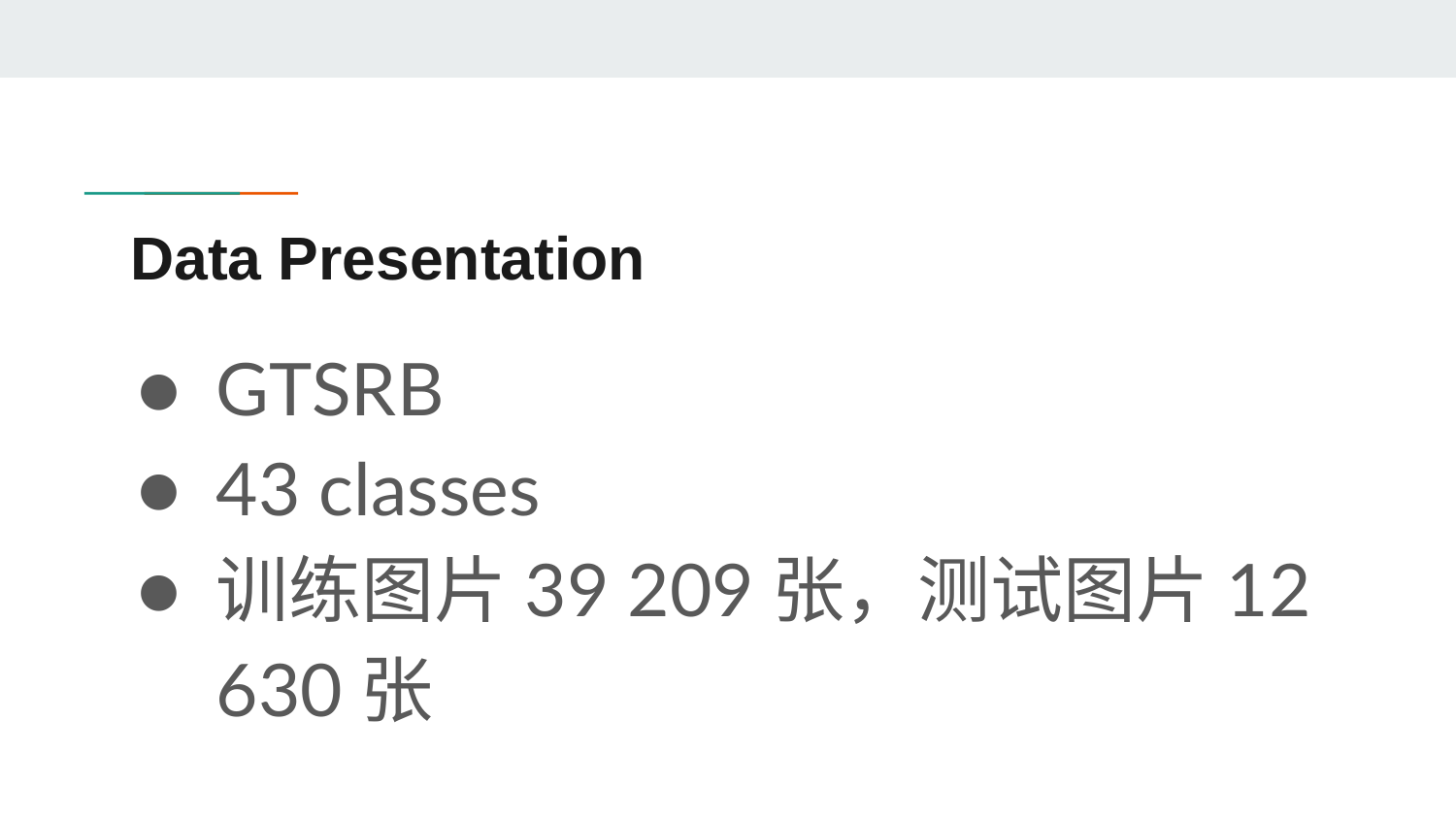

# Data Presentation
GTSRB
43 classes
训练图片39 209张，测试图片12 630张